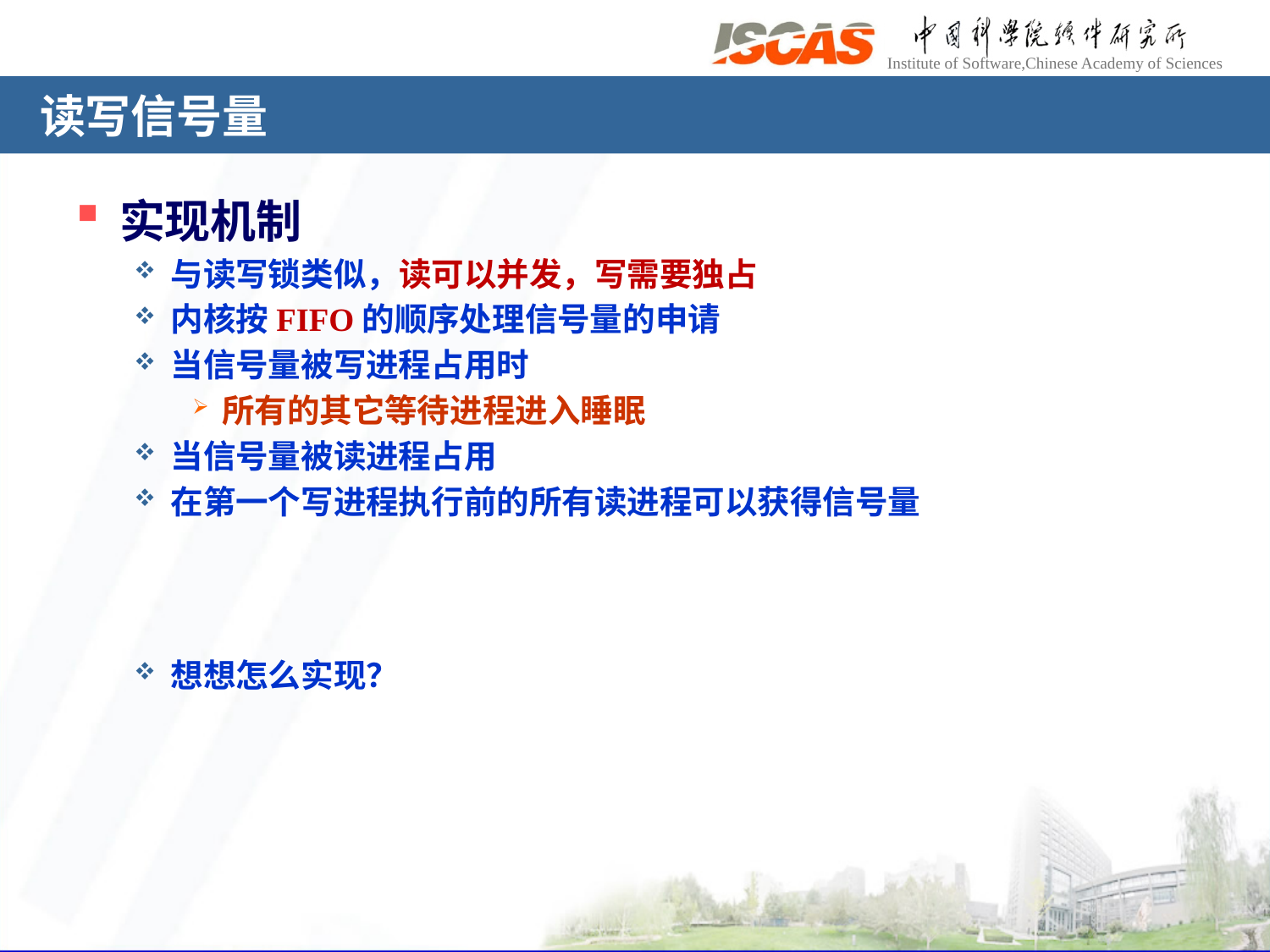

# 读写信号量
实现机制
与读写锁类似，读可以并发，写需要独占
内核按FIFO的顺序处理信号量的申请
当信号量被写进程占用时
所有的其它等待进程进入睡眠
当信号量被读进程占用
在第一个写进程执行前的所有读进程可以获得信号量

想想怎么实现？